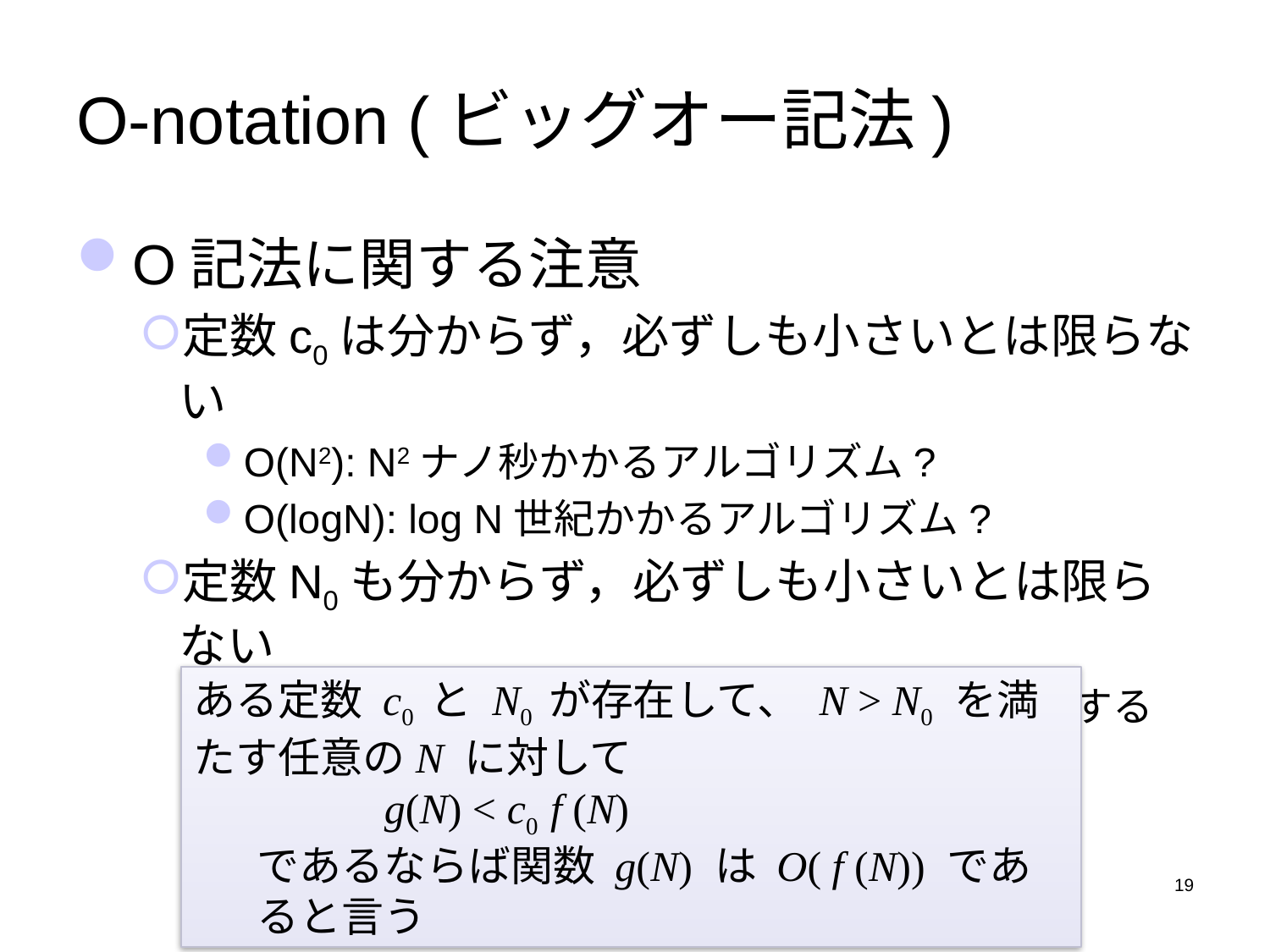

# O-notation (ビッグオー記法)
O記法に関する注意
定数c0は分からず，必ずしも小さいとは限らない
O(N2): N2ナノ秒かかるアルゴリズム?
O(logN): log N世紀かかるアルゴリズム?
定数N0も分からず，必ずしも小さいとは限らない
NがN0より小さいときに，どのような振舞をするか?

ある定数 c0 と N0 が存在して、 N > N0 を満たす任意のN に対して
	g(N) < c0  f (N)
であるならば関数 g(N) は O( f (N)) であると言う
19